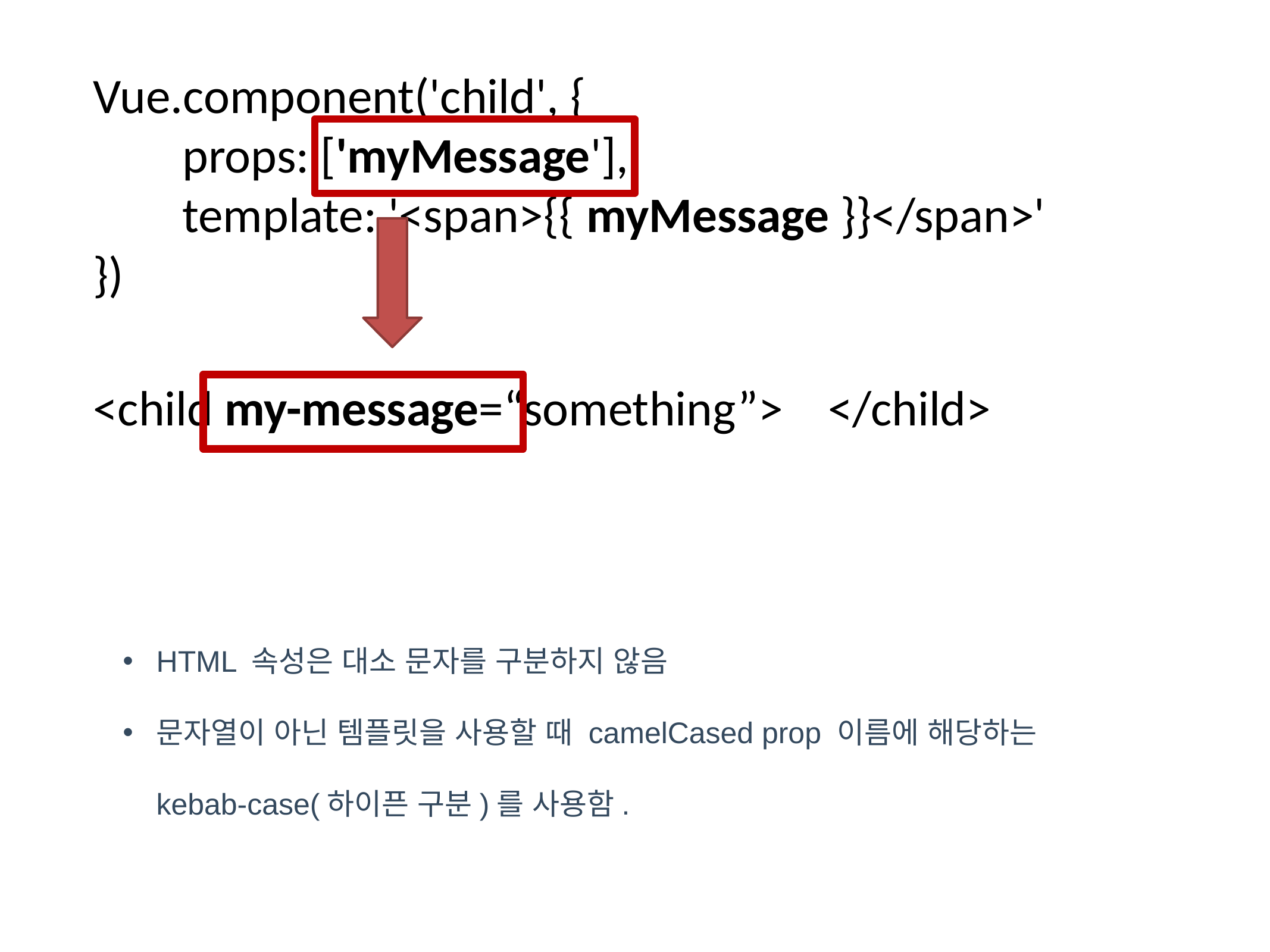

Vue.component('child', {
	props: ['myMessage'],
	template: '<span>{{ myMessage }}</span>'
})

<child my-message=“something”>    </child>

HTML 속성은 대소 문자를 구분하지 않음
문자열이 아닌 템플릿을 사용할 때 camelCased prop 이름에 해당하는 kebab-case(하이픈 구분)를 사용함.